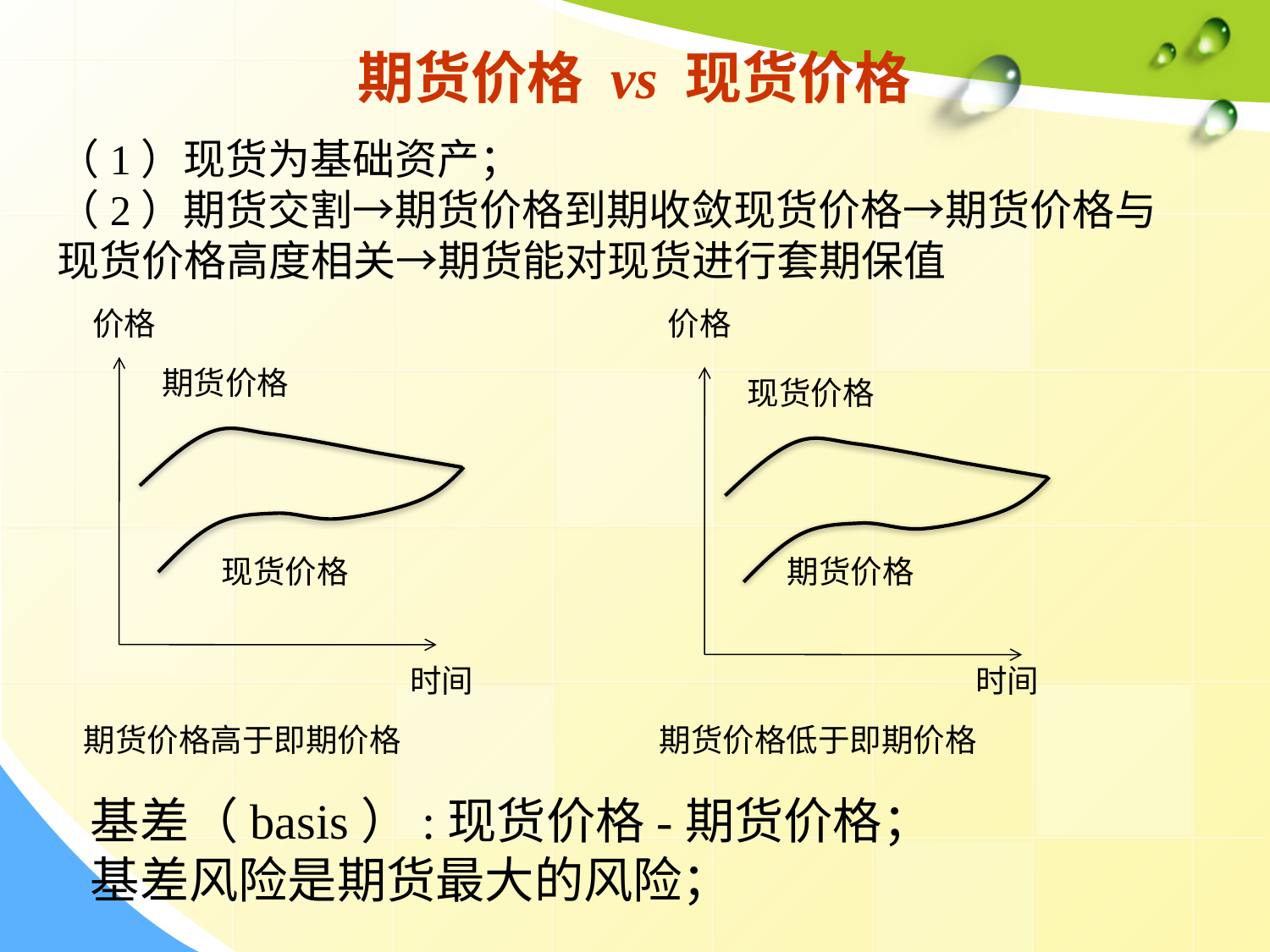

期货价格 vs 现货价格
（1）现货为基础资产；
（2）期货交割→期货价格到期收敛现货价格→期货价格与现货价格高度相关→期货能对现货进行套期保值
价格
价格

期货价格

现货价格
现货价格
期货价格
时间
时间
期货价格高于即期价格
期货价格低于即期价格
基差（basis）:现货价格-期货价格；
基差风险是期货最大的风险；